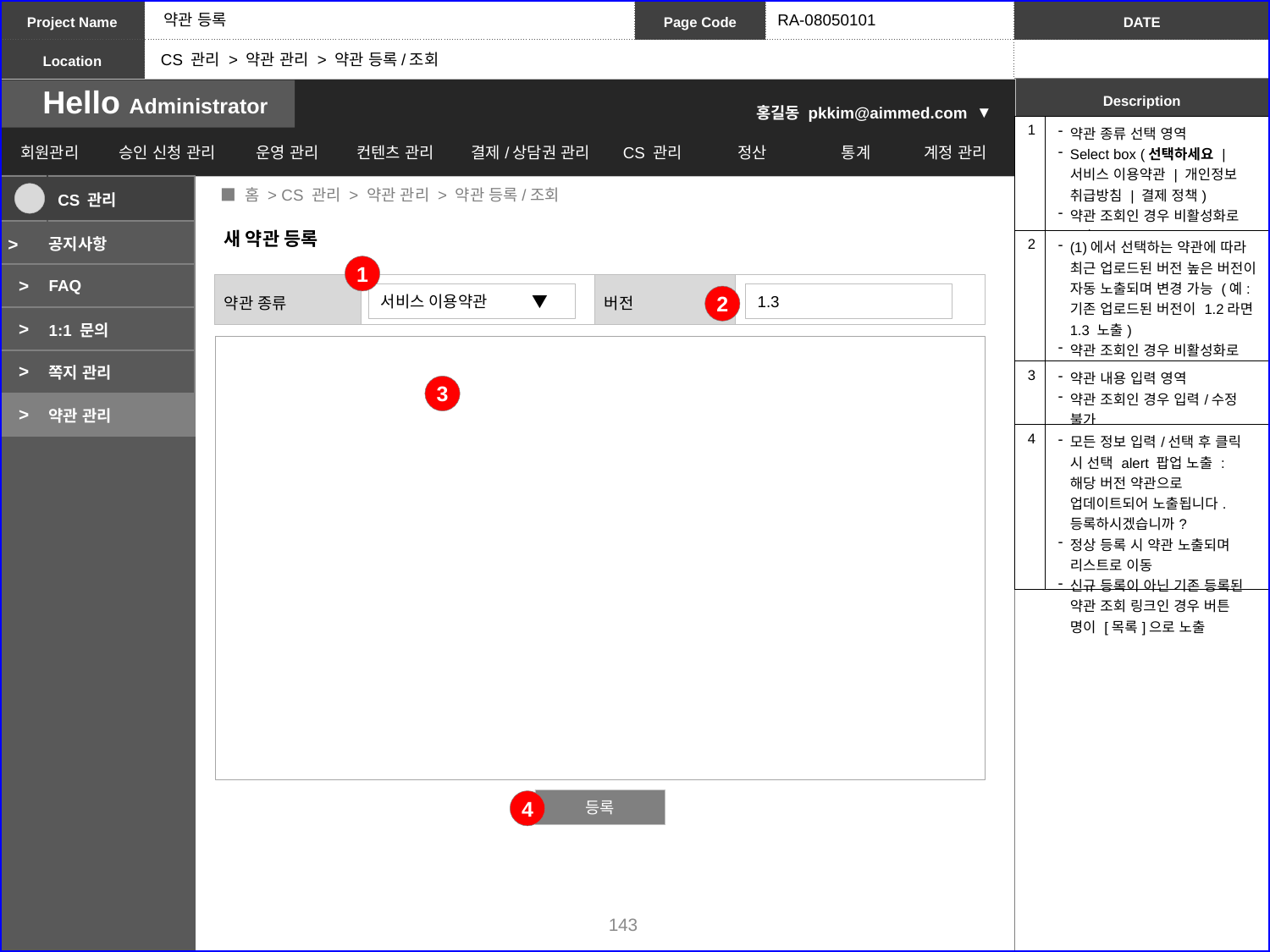

약관 등록
RA-08050101
CS 관리 > 약관 관리 > 약관 등록/조회
| 1 | 약관 종류 선택 영역 Select box (선택하세요 | 서비스 이용약관 | 개인정보 취급방침 | 결제 정책) 약관 조회인 경우 비활성화로 노출 |
| --- | --- |
| 2 | (1)에서 선택하는 약관에 따라 최근 업로드된 버전 높은 버전이 자동 노출되며 변경 가능 (예: 기존 업로드된 버전이 1.2라면 1.3 노출) 약관 조회인 경우 비활성화로 노출 |
| 3 | 약관 내용 입력 영역 약관 조회인 경우 입력/수정 불가 |
| 4 | 모든 정보 입력/선택 후 클릭 시 선택 alert 팝업 노출 : 해당 버전 약관으로 업데이트되어 노출됩니다. 등록하시겠습니까? 정상 등록 시 약관 노출되며 리스트로 이동 신규 등록이 아닌 기존 등록된 약관 조회 링크인 경우 버튼 명이 [목록]으로 노출 |
   ■ 홈 > CS 관리 > 약관 관리 > 약관 등록/조회

|  | CS 관리 |
| --- | --- |
| > | 공지사항 |
| > | FAQ |
| > | 1:1 문의 |
| > | 쪽지 관리 |
| > | 약관 관리 |

새 약관 등록
1
| 약관 종류 |  | 버전 |  |
| --- | --- | --- | --- |
서비스 이용약관          ▼
1.3
2

3
등록
4
143